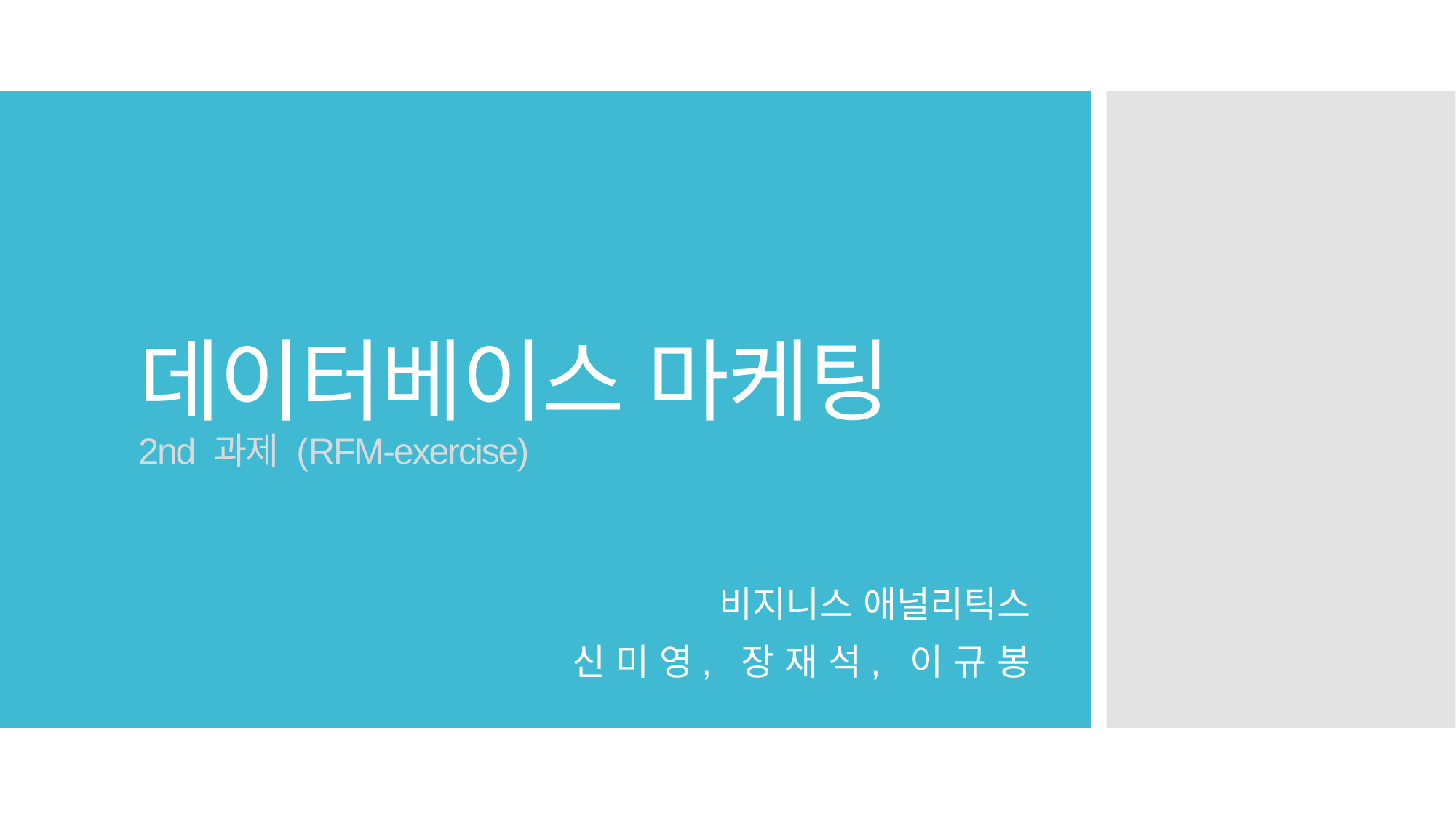

# 데이터베이스 마케팅 2nd 과제 (RFM-exercise)
비지니스 애널리틱스
신 미 영,  장 재 석,  이 규 봉